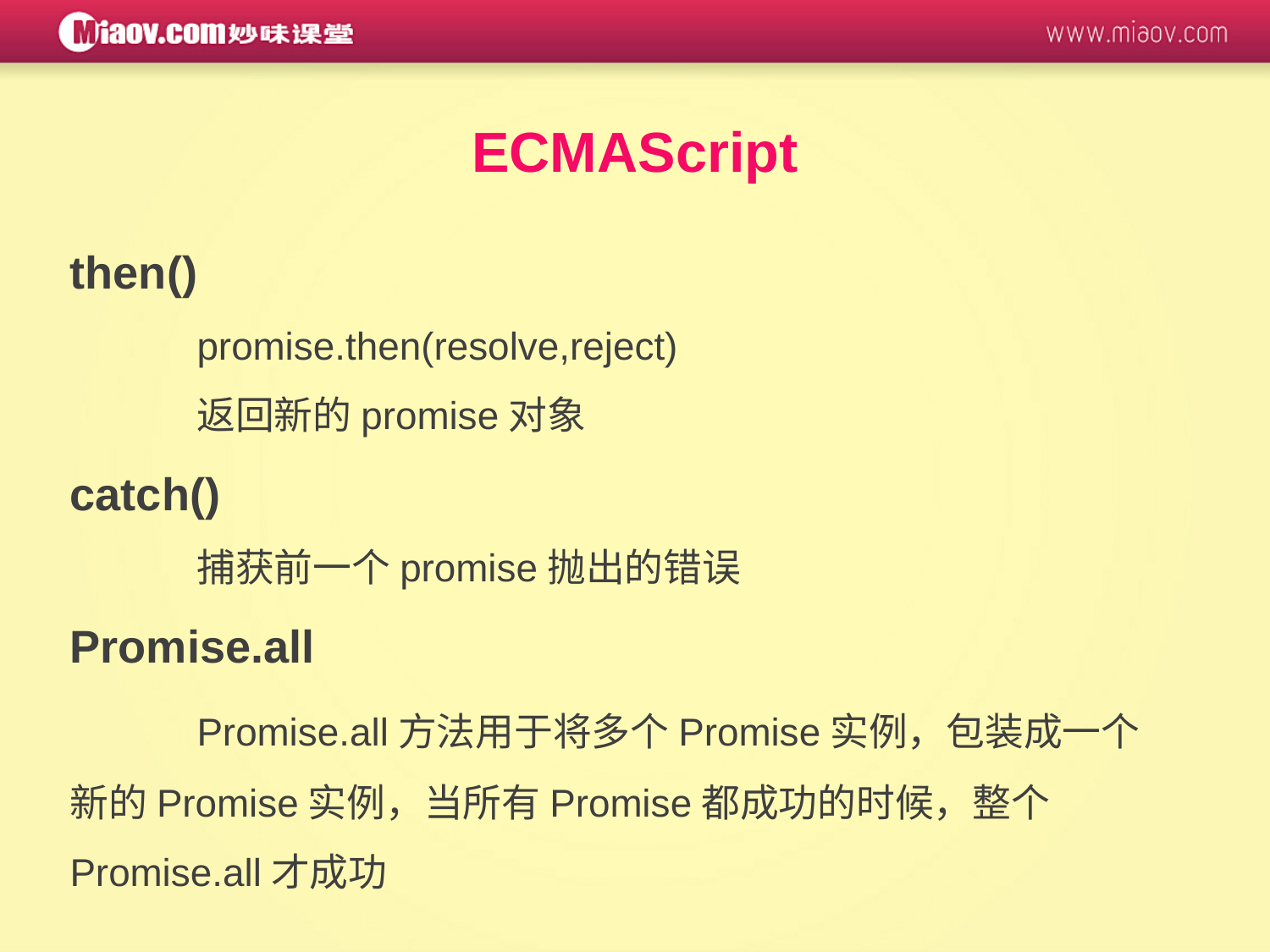

ECMAScript
then()
promise.then(resolve,reject)
返回新的promise对象
catch()
	捕获前一个promise抛出的错误
Promise.all
	Promise.all方法用于将多个Promise实例，包装成一个新的Promise实例，当所有Promise都成功的时候，整个Promise.all才成功